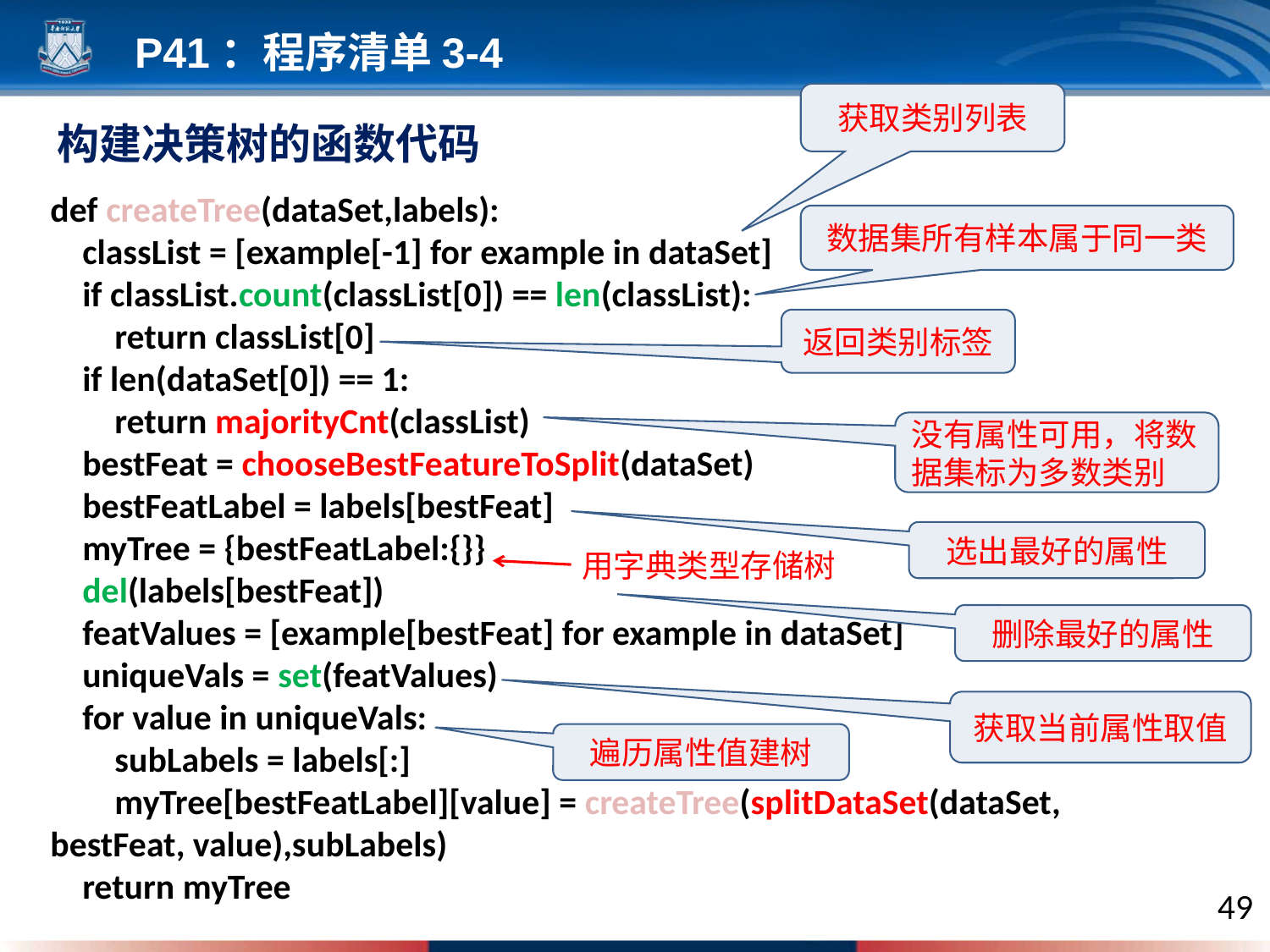

P41：程序清单3-4
获取类别列表
构建决策树的函数代码
def createTree(dataSet,labels):
    classList = [example[-1] for example in dataSet]
    if classList.count(classList[0]) == len(classList):
        return classList[0]
    if len(dataSet[0]) == 1:
        return majorityCnt(classList)
    bestFeat = chooseBestFeatureToSplit(dataSet)
    bestFeatLabel = labels[bestFeat]
    myTree = {bestFeatLabel:{}}
    del(labels[bestFeat])
    featValues = [example[bestFeat] for example in dataSet]
    uniqueVals = set(featValues)
    for value in uniqueVals:
        subLabels = labels[:]
        myTree[bestFeatLabel][value] = createTree(splitDataSet(dataSet, bestFeat, value),subLabels)
    return myTree
数据集所有样本属于同一类
返回类别标签
没有属性可用，将数据集标为多数类别
选出最好的属性
用字典类型存储树
删除最好的属性
获取当前属性取值
遍历属性值建树